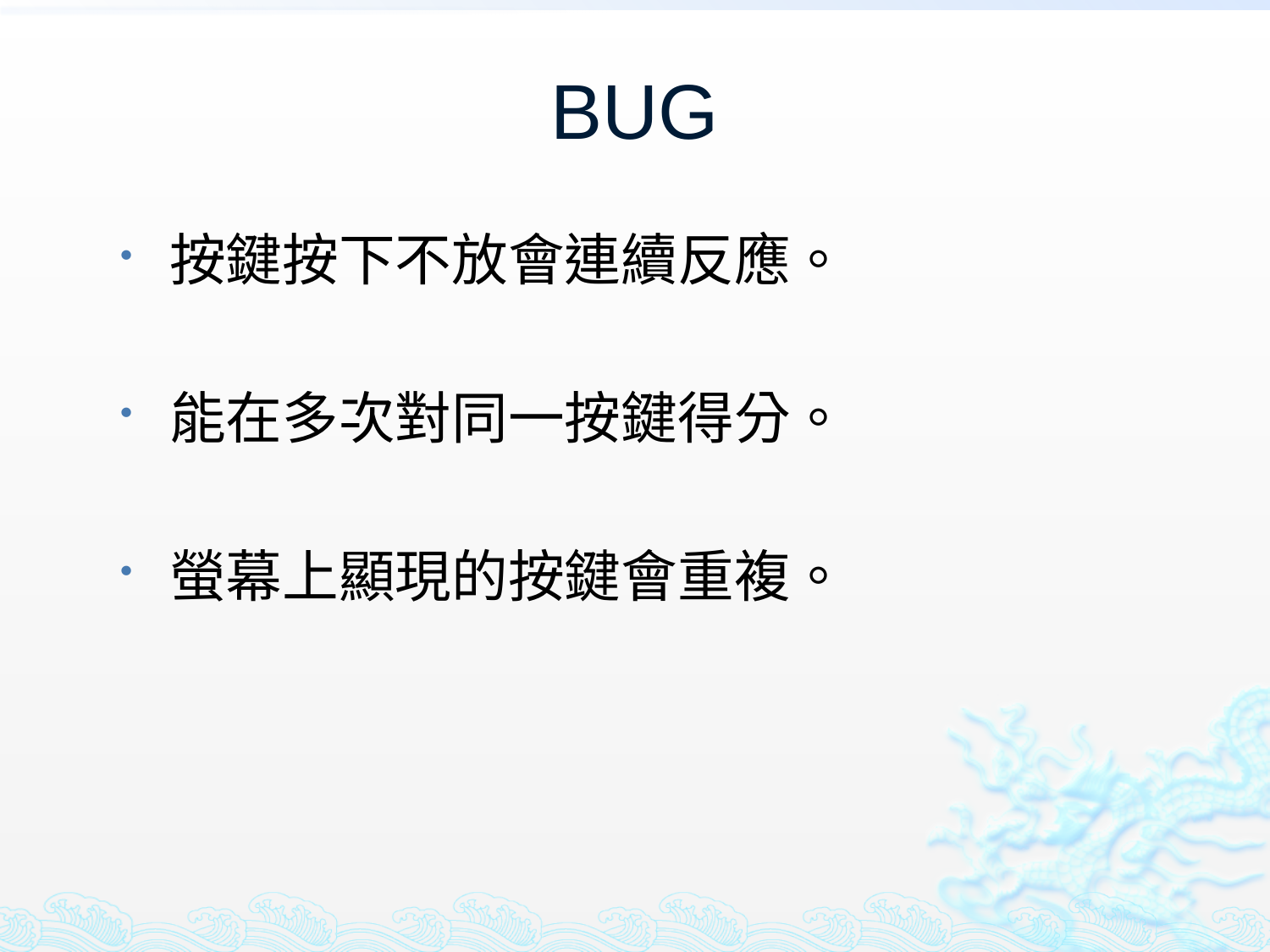

# BUG
按鍵按下不放會連續反應。

能在多次對同一按鍵得分。

螢幕上顯現的按鍵會重複。